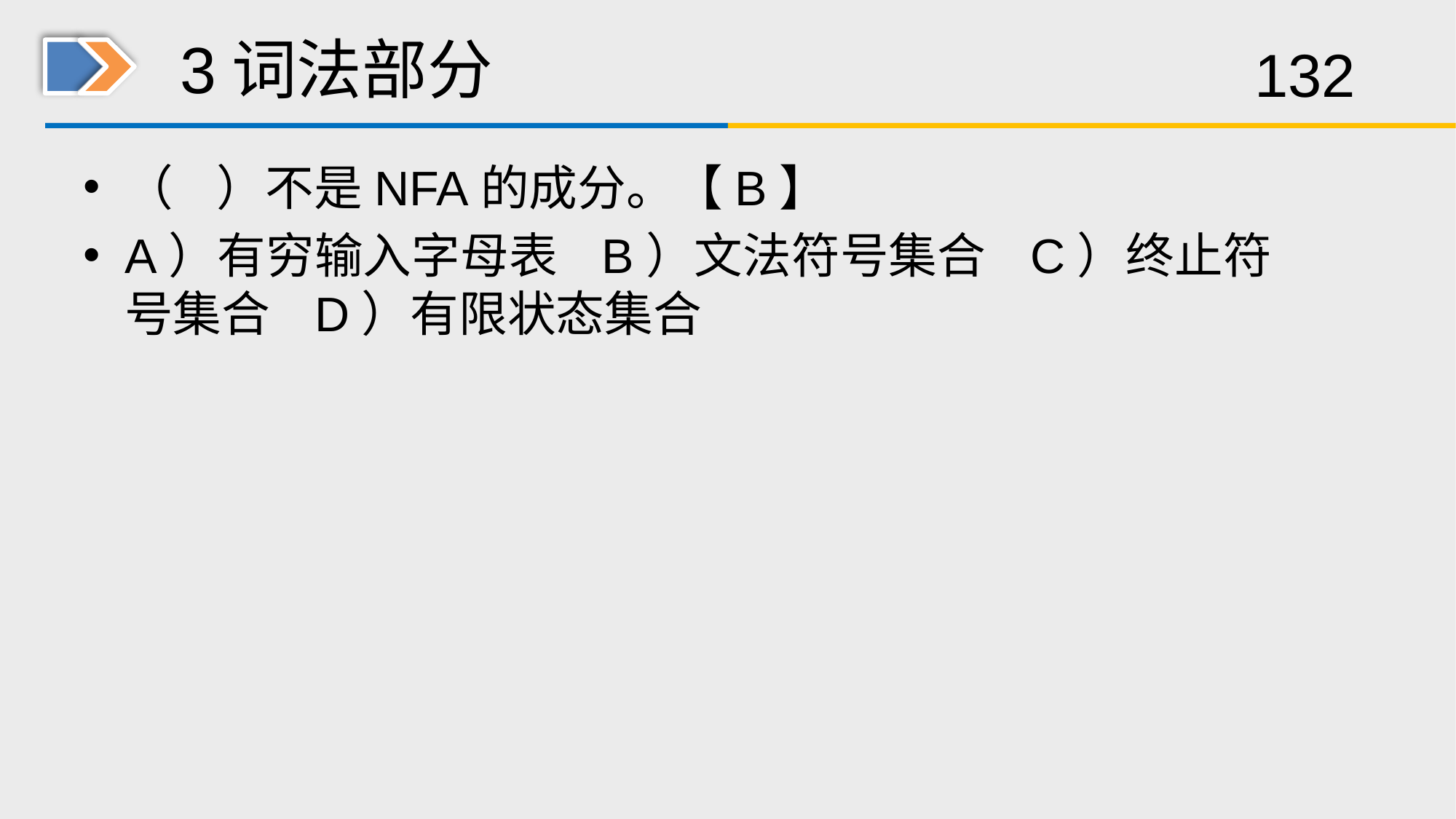

# 3词法部分
132
（    ）不是NFA的成分。【B】
A）有穷输入字母表   B）文法符号集合   C）终止符号集合   D）有限状态集合